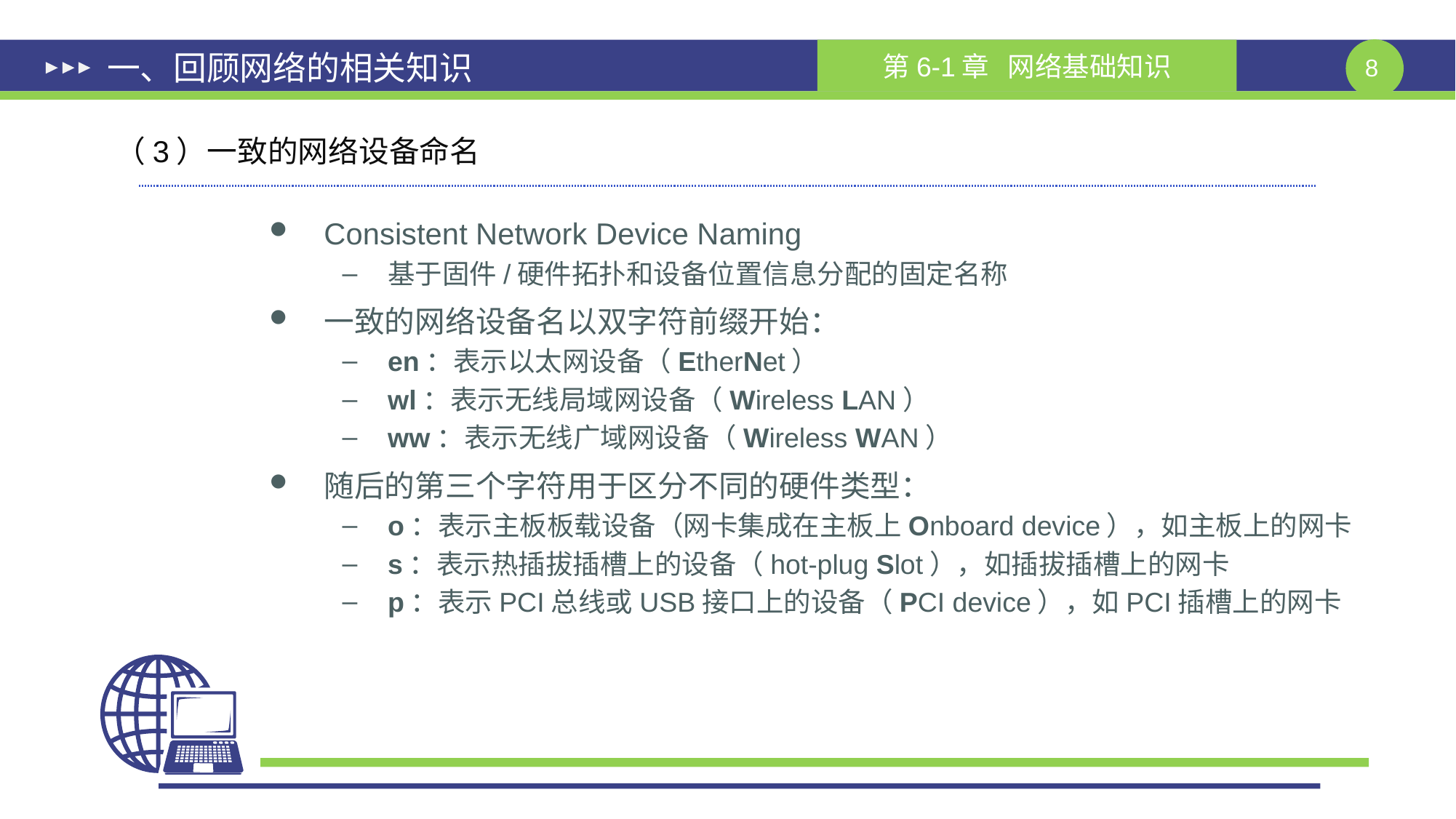

# 一、回顾网络的相关知识
（3）一致的网络设备命名

Consistent Network Device Naming
基于固件/硬件拓扑和设备位置信息分配的固定名称
一致的网络设备名以双字符前缀开始：
en：表示以太网设备（EtherNet）
wl：表示无线局域网设备（Wireless LAN）
ww：表示无线广域网设备（Wireless WAN）
随后的第三个字符用于区分不同的硬件类型：
o：表示主板板载设备（网卡集成在主板上Onboard device），如主板上的网卡
s：表示热插拔插槽上的设备（hot-plug Slot），如插拔插槽上的网卡
p：表示PCI总线或USB接口上的设备（PCI device），如PCI插槽上的网卡